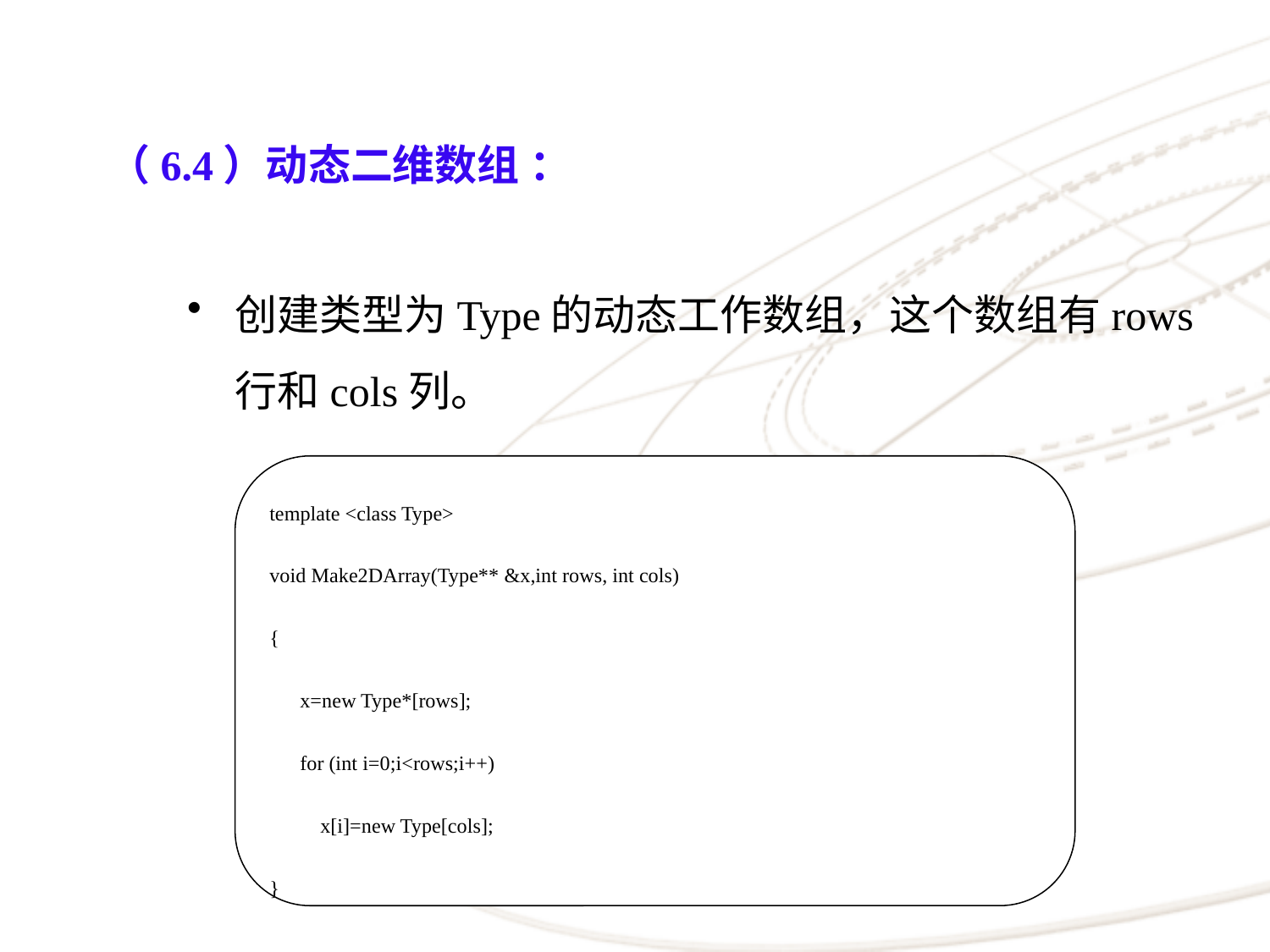

# （6.4）动态二维数组 ：
创建类型为Type的动态工作数组，这个数组有rows行和cols列。
template <class Type>
void Make2DArray(Type** &x,int rows, int cols)
{
      x=new Type*[rows];
      for (int i=0;i<rows;i++)
          x[i]=new Type[cols];
}